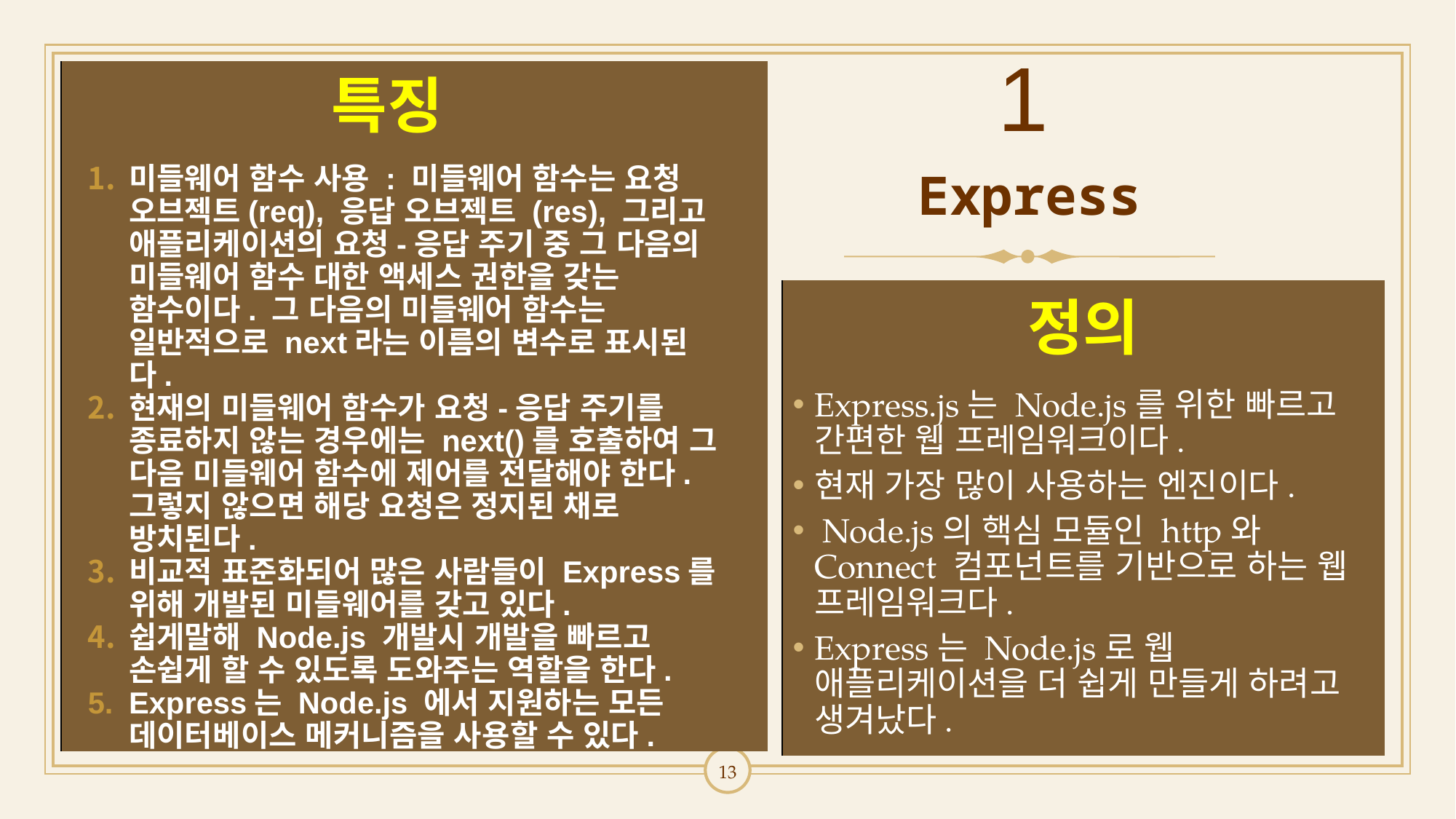

1
|  |
| --- |
특징
미들웨어 함수 사용 : 미들웨어 함수는 요청 오브젝트(req), 응답 오브젝트 (res), 그리고 애플리케이션의 요청-응답 주기 중 그 다음의 미들웨어 함수 대한 액세스 권한을 갖는 함수이다. 그 다음의 미들웨어 함수는 일반적으로 next라는 이름의 변수로 표시된다.
현재의 미들웨어 함수가 요청-응답 주기를 종료하지 않는 경우에는 next()를 호출하여 그 다음 미들웨어 함수에 제어를 전달해야 한다. 그렇지 않으면 해당 요청은 정지된 채로 방치된다.
비교적 표준화되어 많은 사람들이 Express를 위해 개발된 미들웨어를 갖고 있다.
쉽게말해 Node.js 개발시 개발을 빠르고 손쉽게 할 수 있도록 도와주는 역할을 한다.
Express는 Node.js 에서 지원하는 모든 데이터베이스 메커니즘을 사용할 수 있다.
Express
|  |
| --- |
정의
Express.js는 Node.js를 위한 빠르고 간편한 웹 프레임워크이다.
현재 가장 많이 사용하는 엔진이다.
 Node.js의 핵심 모듈인 http와 Connect 컴포넌트를 기반으로 하는 웹 프레임워크다.
Express는 Node.js로 웹 애플리케이션을 더 쉽게 만들게 하려고 생겨났다.
13